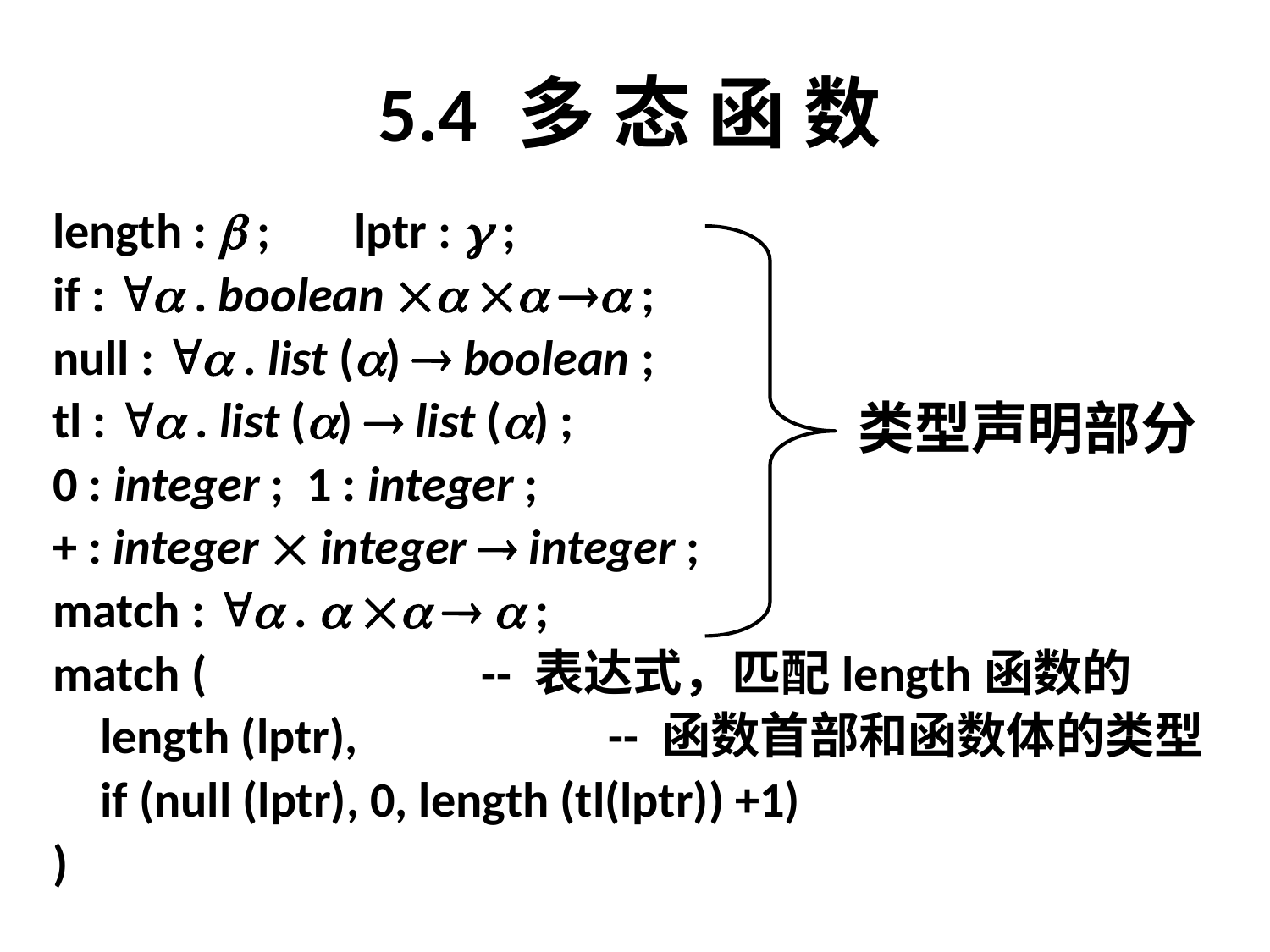

# 5.4 多 态 函 数
length : β ; 	lptr : γ ;
if : ∀α . boolean ×α ×α →α ;
null : ∀α . list (α) → boolean ;
tl : ∀α . list (α) → list (α) ;
0 : integer ;  1 : integer ;
+ : integer × integer → integer ;
match : ∀α . α ×α → α ;
match (			-- 表达式，匹配length函数的
	length (lptr), 		-- 函数首部和函数体的类型
	if (null (lptr), 0, length (tl(lptr)) +1)
)

类型声明部分